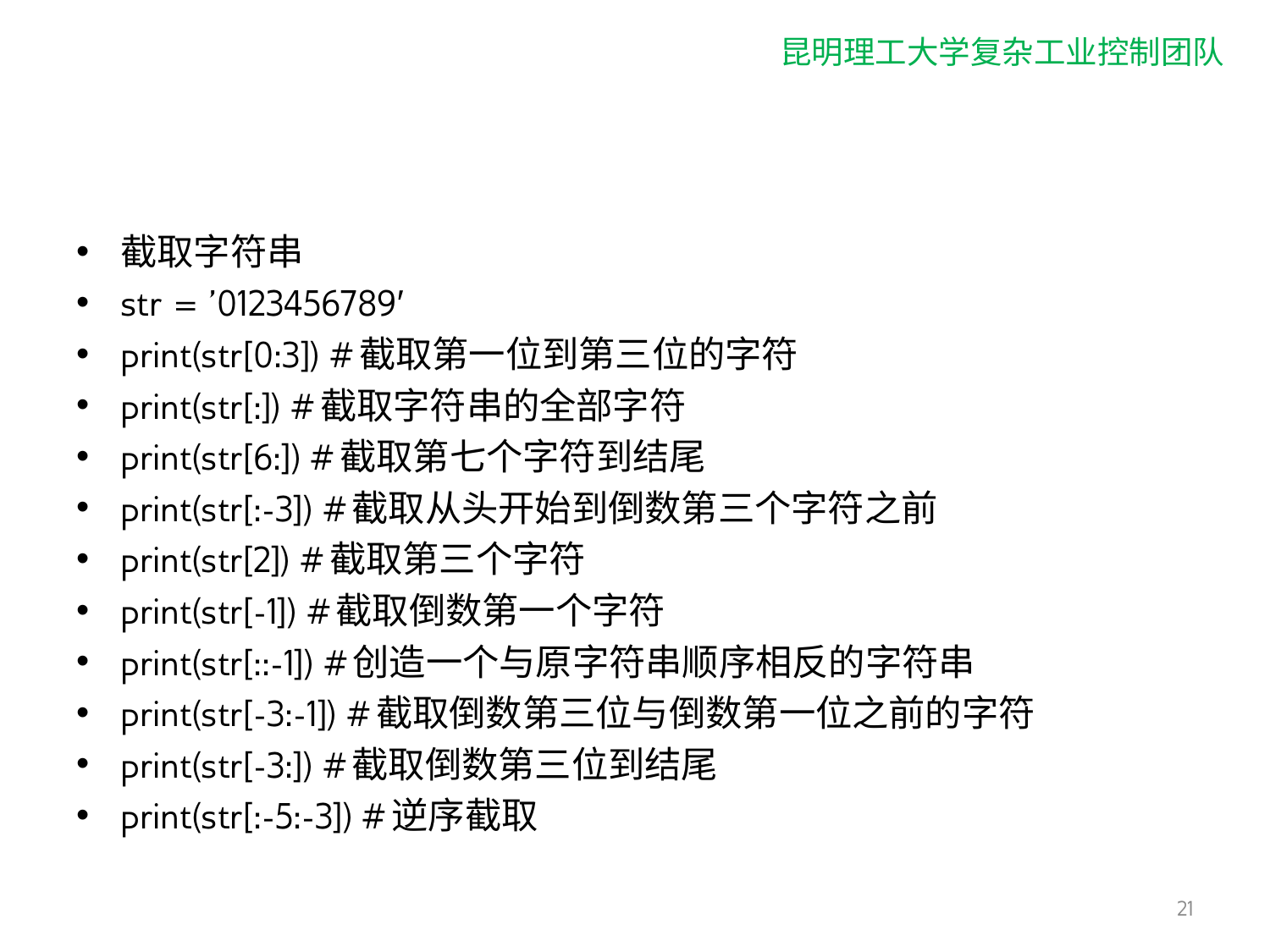

#
截取字符串
str = ’0123456789′
print(str[0:3]) #截取第一位到第三位的字符
print(str[:]) #截取字符串的全部字符
print(str[6:]) #截取第七个字符到结尾
print(str[:-3]) #截取从头开始到倒数第三个字符之前
print(str[2]) #截取第三个字符
print(str[-1]) #截取倒数第一个字符
print(str[::-1]) #创造一个与原字符串顺序相反的字符串
print(str[-3:-1]) #截取倒数第三位与倒数第一位之前的字符
print(str[-3:]) #截取倒数第三位到结尾
print(str[:-5:-3]) #逆序截取
21